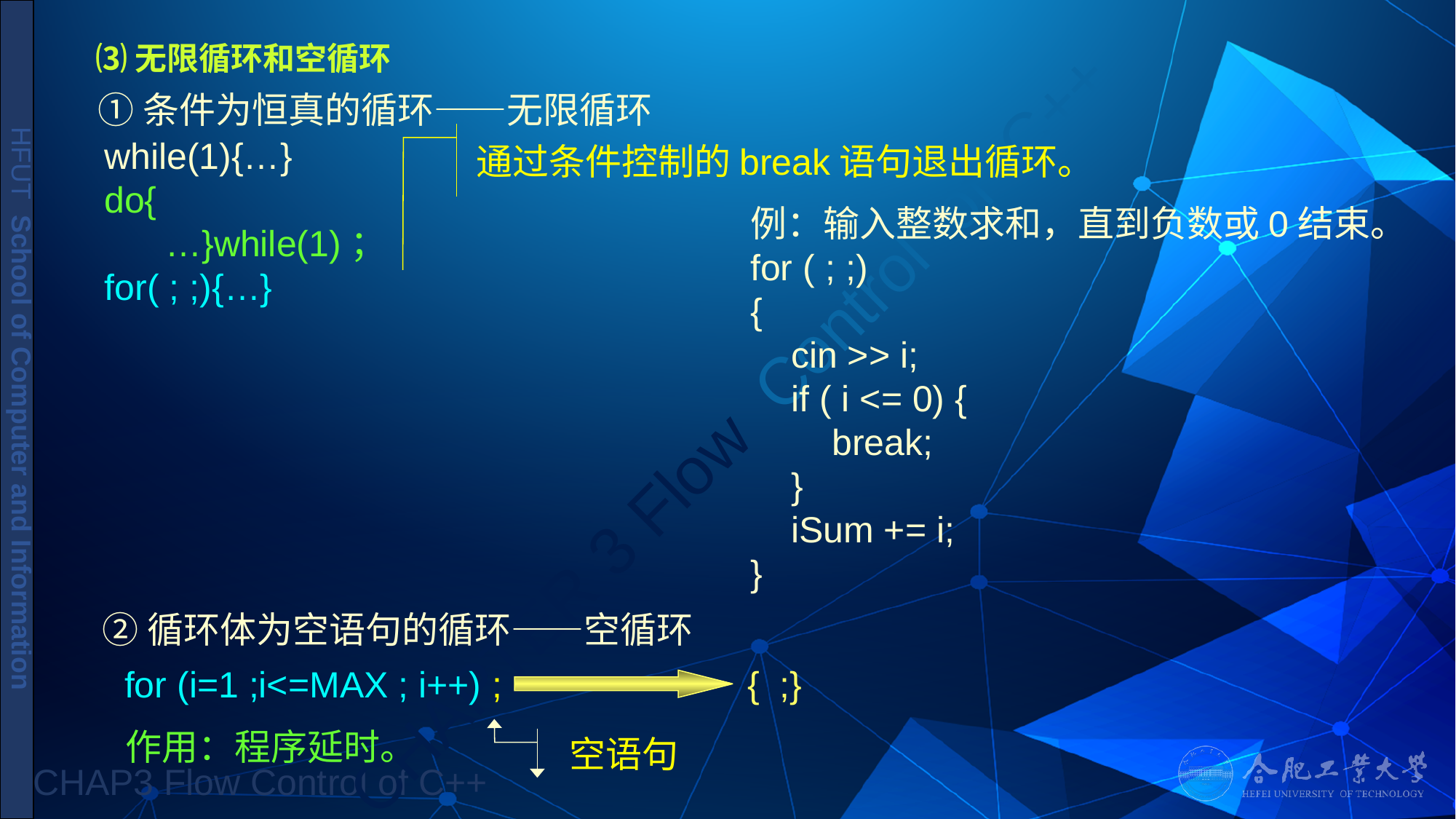

# ⑶无限循环和空循环
①条件为恒真的循环——无限循环
通过条件控制的break语句退出循环。
while(1){…}
do{
      …}while(1)；
for( ; ;){…}
例：输入整数求和，直到负数或0结束。
for ( ; ;)
{
    cin >> i;
    if ( i <= 0) {
        break;
    }
    iSum += i;
}
       ②循环体为空语句的循环——空循环
for (i=1 ;i<=MAX ; i++) ;
{  ;}

作用：程序延时。
空语句